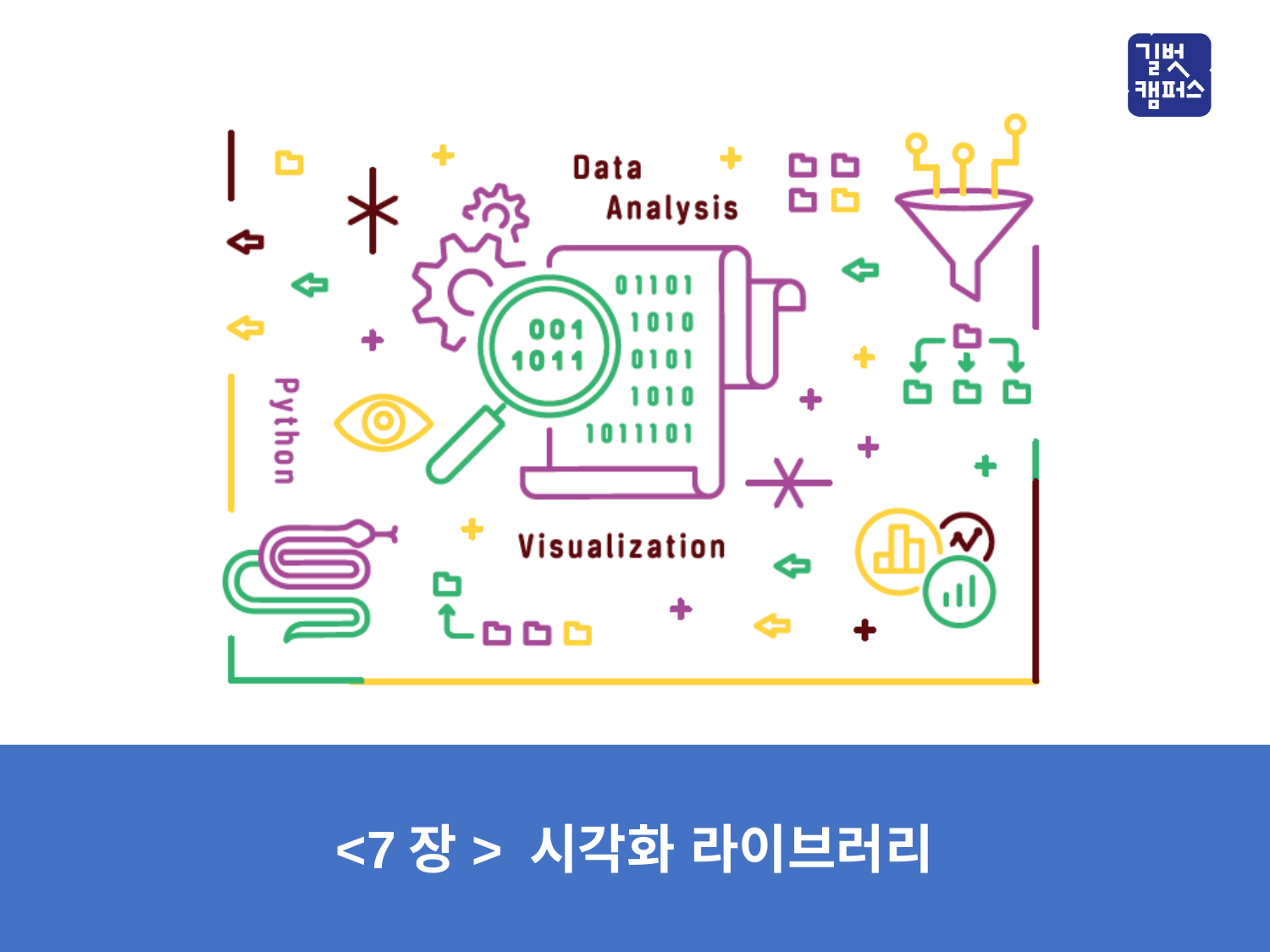

<7장> 시각화 라이브러리
<1장> 전기의 기본 개념과 팅커캐드